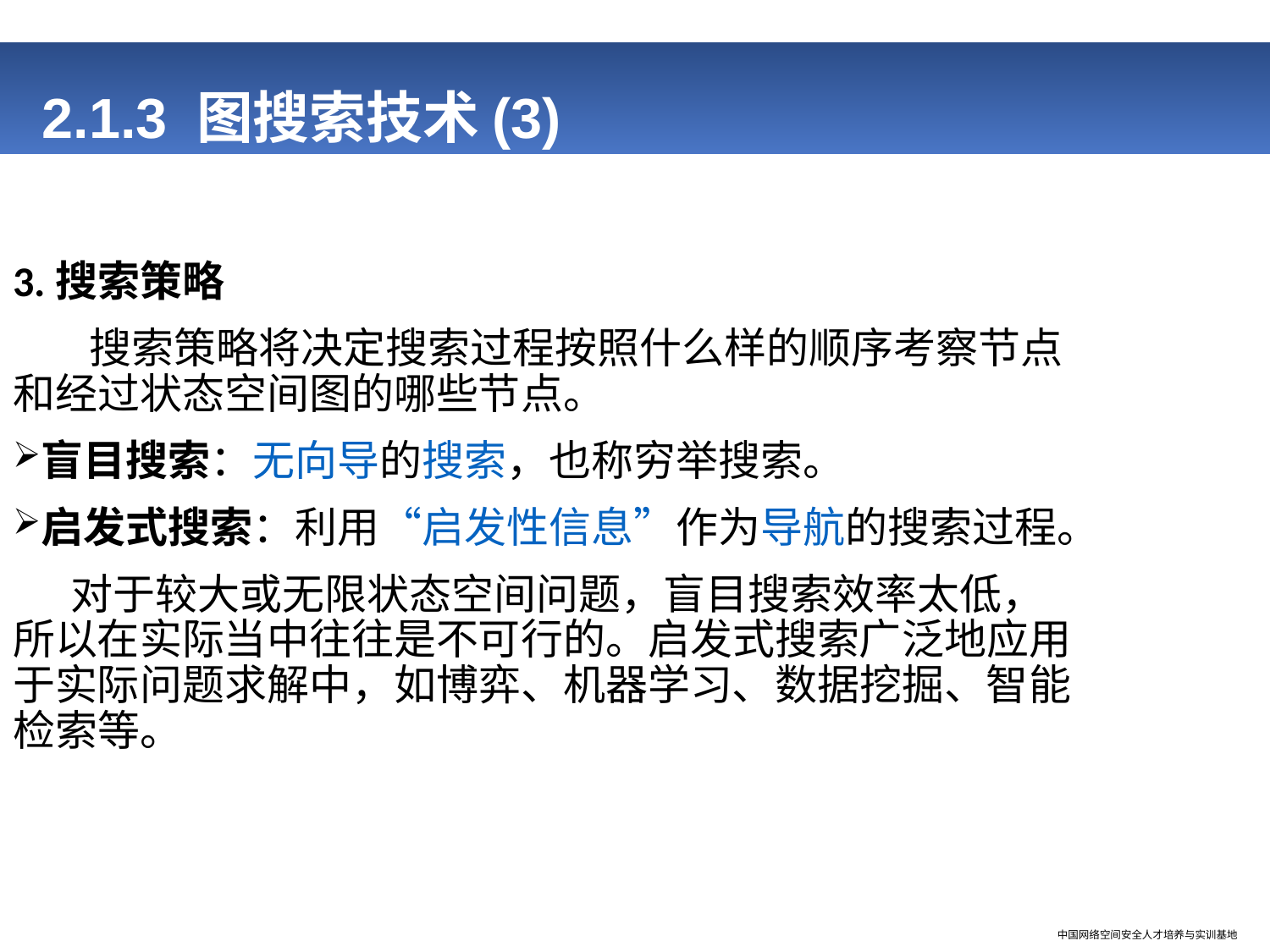

# 2.1.3 图搜索技术(3)
3.搜索策略
       搜索策略将决定搜索过程按照什么样的顺序考察节点和经过状态空间图的哪些节点。
盲目搜索：无向导的搜索，也称穷举搜索。
启发式搜索：利用“启发性信息”作为导航的搜索过程。
     对于较大或无限状态空间问题，盲目搜索效率太低，所以在实际当中往往是不可行的。启发式搜索广泛地应用于实际问题求解中，如博弈、机器学习、数据挖掘、智能检索等。